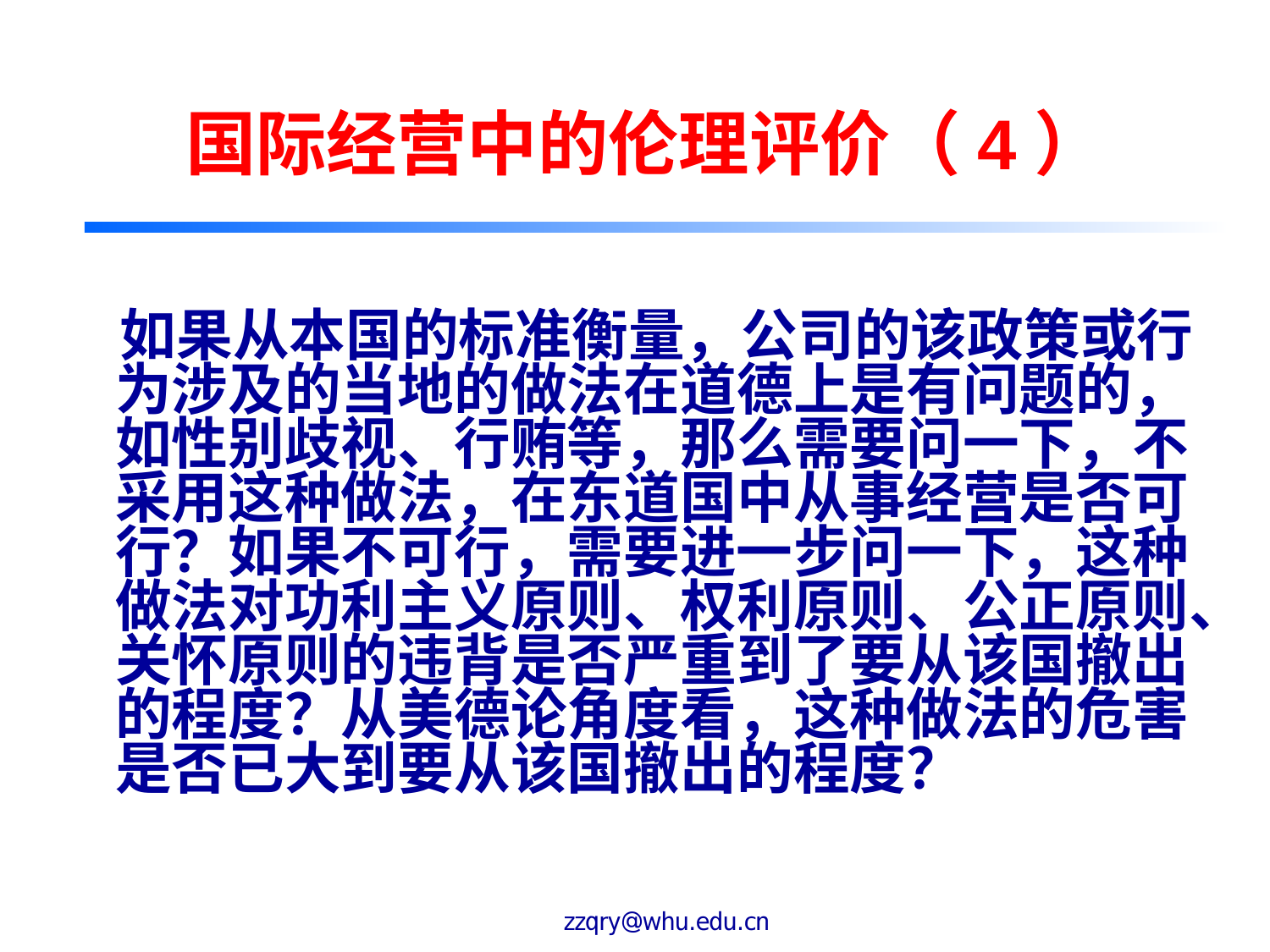

# 国际经营中的伦理评价（4）
   如果从本国的标准衡量，公司的该政策或行为涉及的当地的做法在道德上是有问题的，如性别歧视、行贿等，那么需要问一下，不采用这种做法，在东道国中从事经营是否可行？如果不可行，需要进一步问一下，这种做法对功利主义原则、权利原则、公正原则、关怀原则的违背是否严重到了要从该国撤出的程度？从美德论角度看，这种做法的危害是否已大到要从该国撤出的程度？

zzqry@whu.edu.cn